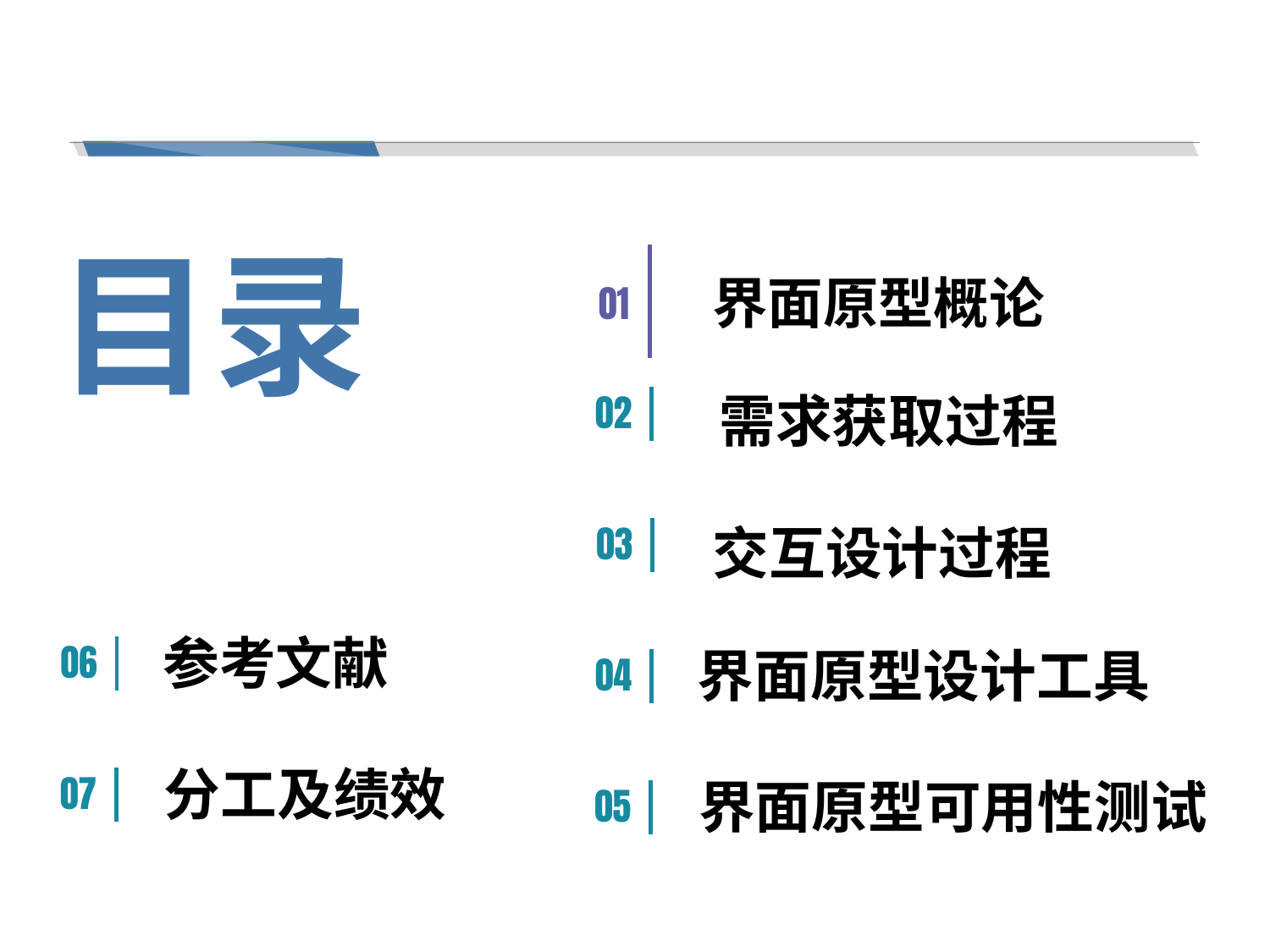

01
界面原型概论
目录
需求获取过程
02
交互设计过程
03
06
04
参考文献
界面原型设计工具
07
05
分工及绩效
界面原型可用性测试